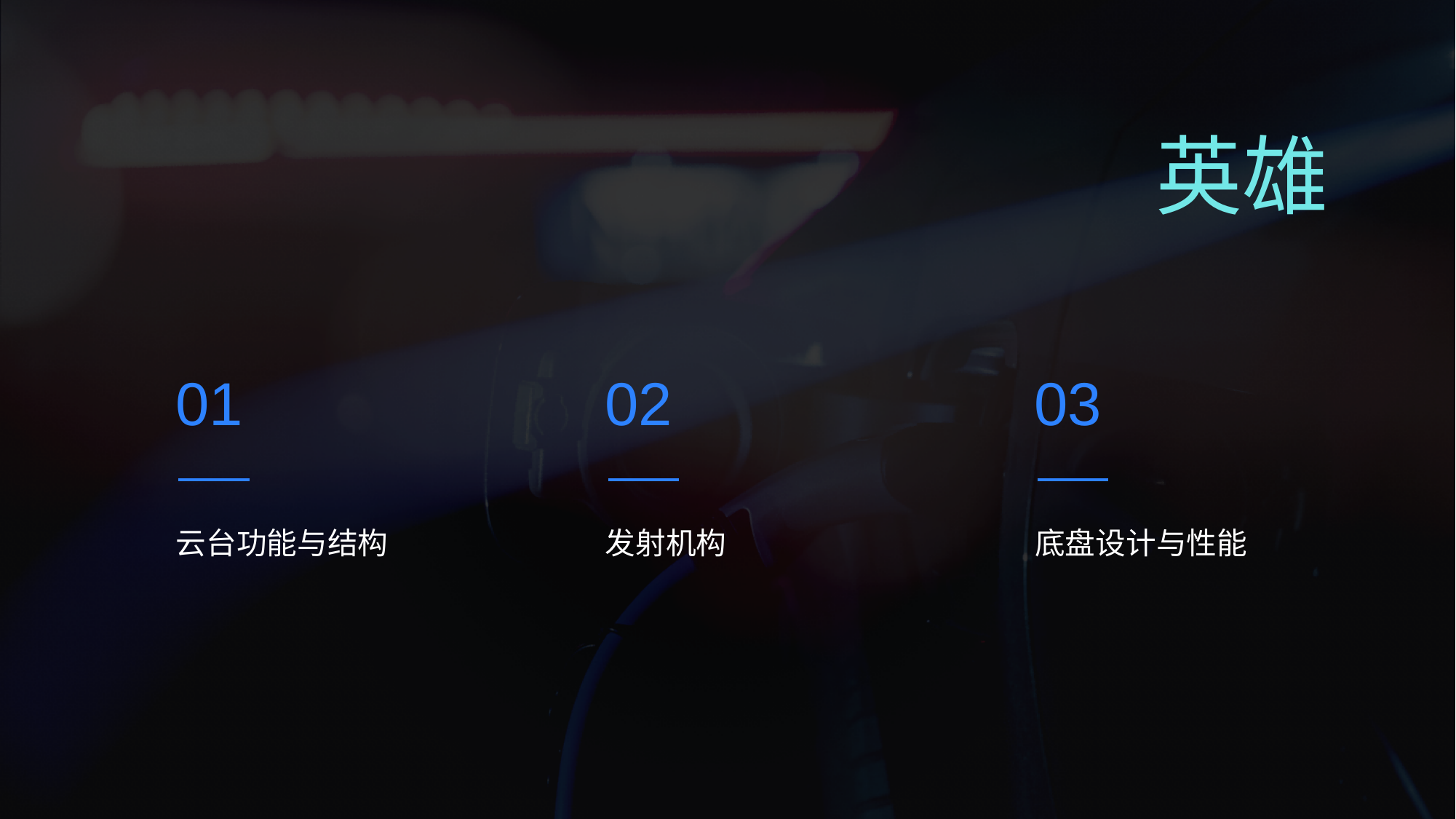

英雄
01
02
03
云台功能与结构
发射机构
底盘设计与性能